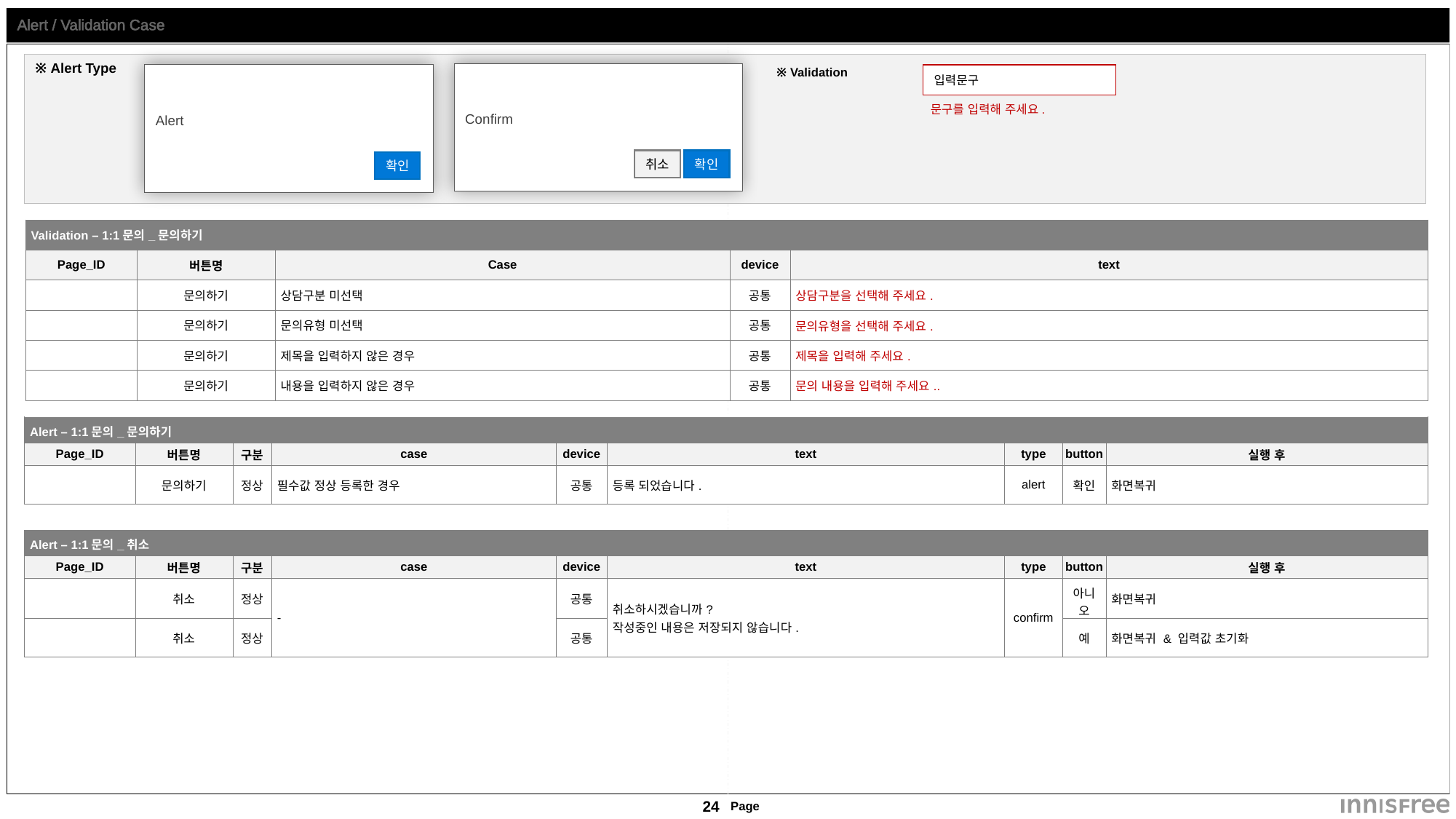

# Alert / Validation Case
※ Alert Type
※ Validation

Confirm
취소
확인

Alert
확인
입력문구
문구를 입력해 주세요.
| Validation – 1:1문의\_문의하기 |  |  |  |  |
| --- | --- | --- | --- | --- |
| Page\_ID | 버튼명 | Case | device | text |
|  | 문의하기 | 상담구분 미선택 | 공통 | 상담구분을 선택해 주세요. |
|  | 문의하기 | 문의유형 미선택 | 공통 | 문의유형을 선택해 주세요. |
|  | 문의하기 | 제목을 입력하지 않은 경우 | 공통 | 제목을 입력해 주세요. |
|  | 문의하기 | 내용을 입력하지 않은 경우 | 공통 | 문의 내용을 입력해 주세요.. |
| Alert – 1:1문의\_문의하기 |  |  |  |  |  |  |  |  |
| --- | --- | --- | --- | --- | --- | --- | --- | --- |
| Page\_ID | 버튼명 | 구분 | case | device | text | type | button | 실행 후 |
|  | 문의하기 | 정상 | 필수값 정상 등록한 경우 | 공통 | 등록 되었습니다. | alert | 확인 | 화면복귀 |
| Alert – 1:1문의\_취소 |  |  |  |  |  |  |  |  |
| --- | --- | --- | --- | --- | --- | --- | --- | --- |
| Page\_ID | 버튼명 | 구분 | case | device | text | type | button | 실행 후 |
|  | 취소 | 정상 | - | 공통 | 취소하시겠습니까? 작성중인 내용은 저장되지 않습니다. | confirm | 아니오 | 화면복귀 |
|  | 취소 | 정상 |  | 공통 |  |  | 예 | 화면복귀 & 입력값 초기화 |